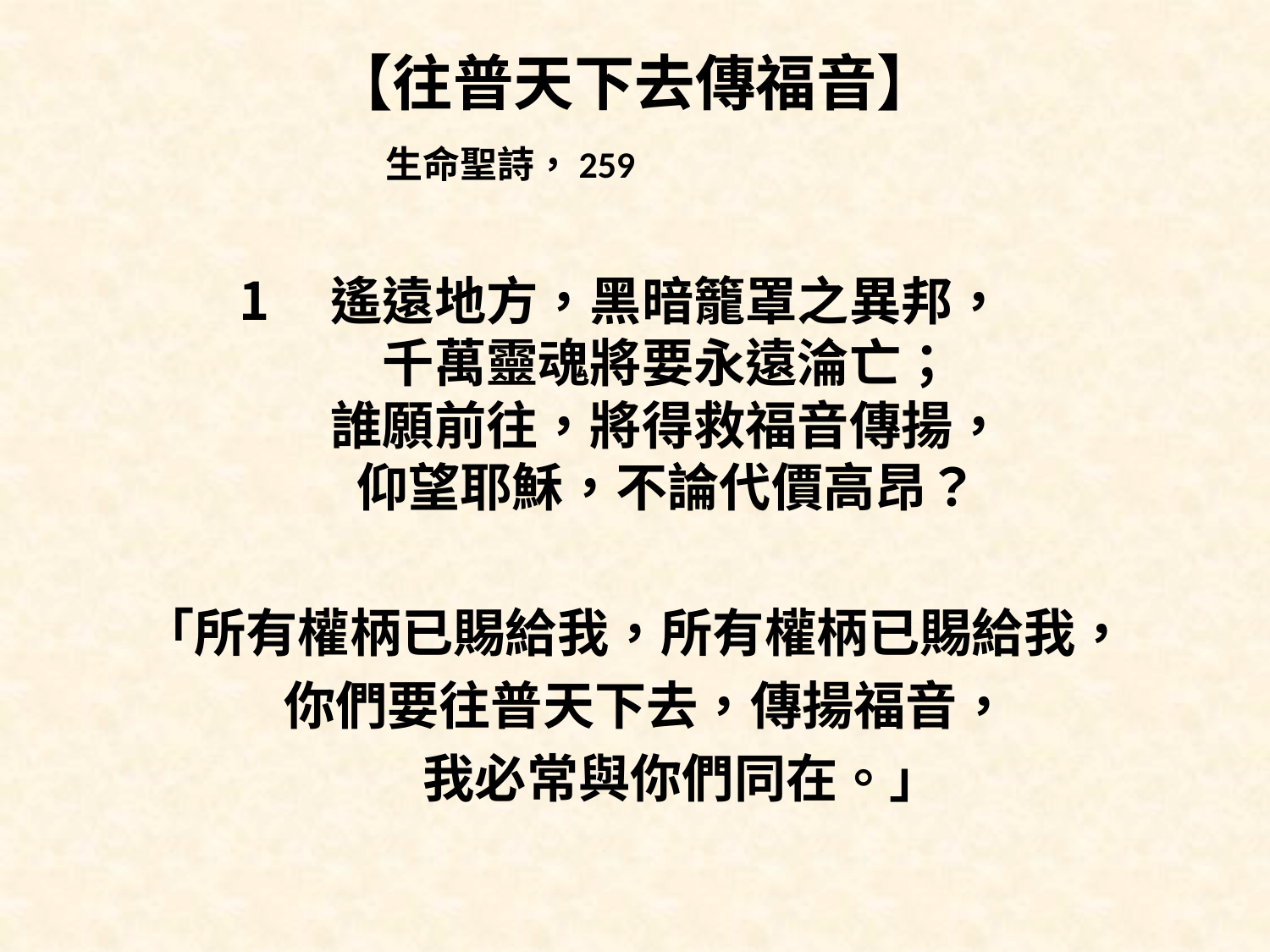

# 【往普天下去傳福音】 生命聖詩，259
遙遠地方，黑暗籠罩之異邦，
千萬靈魂將要永遠淪亡；
誰願前往，將得救福音傳揚，
仰望耶穌，不論代價高昂？

「所有權柄已賜給我，所有權柄已賜給我，
 你們要往普天下去，傳揚福音，
       我必常與你們同在。」